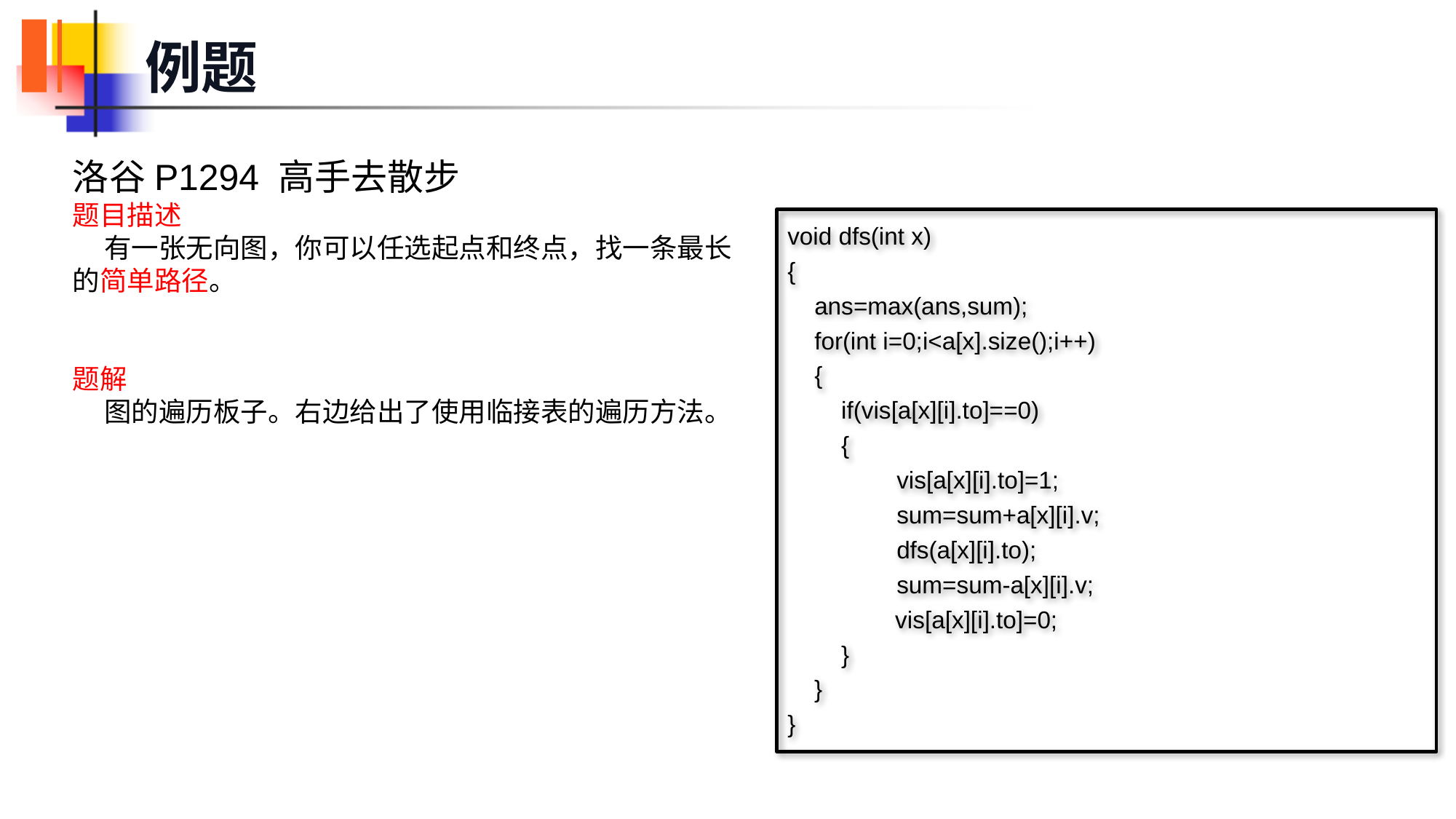

例题

洛谷P1294 高手去散步
题目描述
    有一张无向图，你可以任选起点和终点，找一条最长的简单路径。

题解
    图的遍历板子。右边给出了使用临接表的遍历方法。

void dfs(int x)
{
    ans=max(ans,sum);
    for(int i=0;i<a[x].size();i++)
    {
        if(vis[a[x][i].to]==0)
        {
	vis[a[x][i].to]=1;
	sum=sum+a[x][i].v;
	dfs(a[x][i].to);
	sum=sum-a[x][i].v;
                vis[a[x][i].to]=0;
        }
    }
}